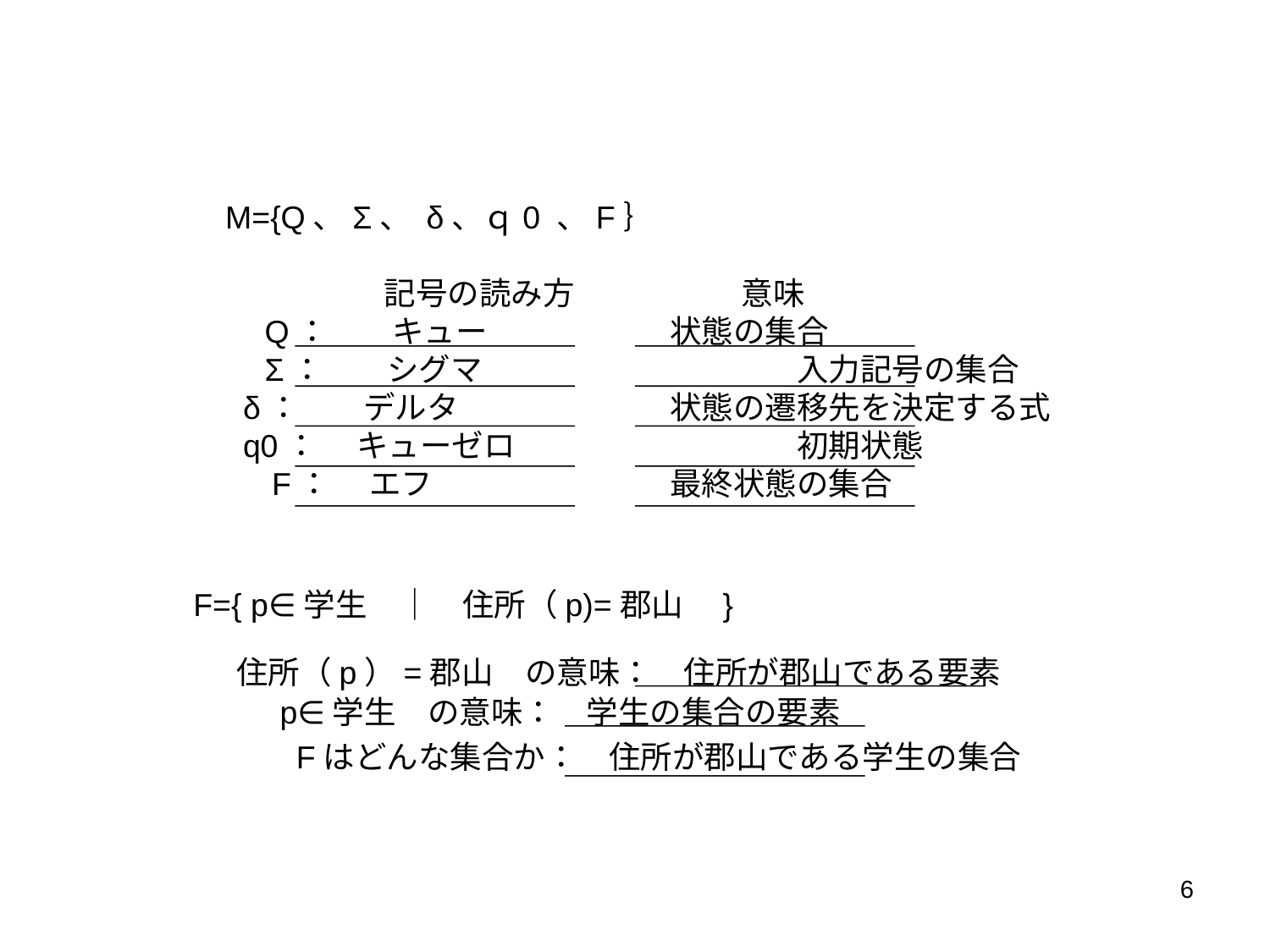

M={Q、Σ、 δ、ｑ0 、F｝

　　　　　記号の読み方　　　          意味
　Q：　　キュー            	　　状態の集合
　Σ：　　シグマ		　　入力記号の集合
  δ：　　デルタ		　　状態の遷移先を決定する式
  q0：　 キューゼロ		　　初期状態
　 F：　 エフ		　　最終状態の集合

F={ p∈学生　｜　住所（p)=郡山　}

　　　Fはどんな集合か：　住所が郡山である学生の集合

住所（p）=郡山　の意味：　住所が郡山である要素

p∈学生　の意味：　学生の集合の要素

6